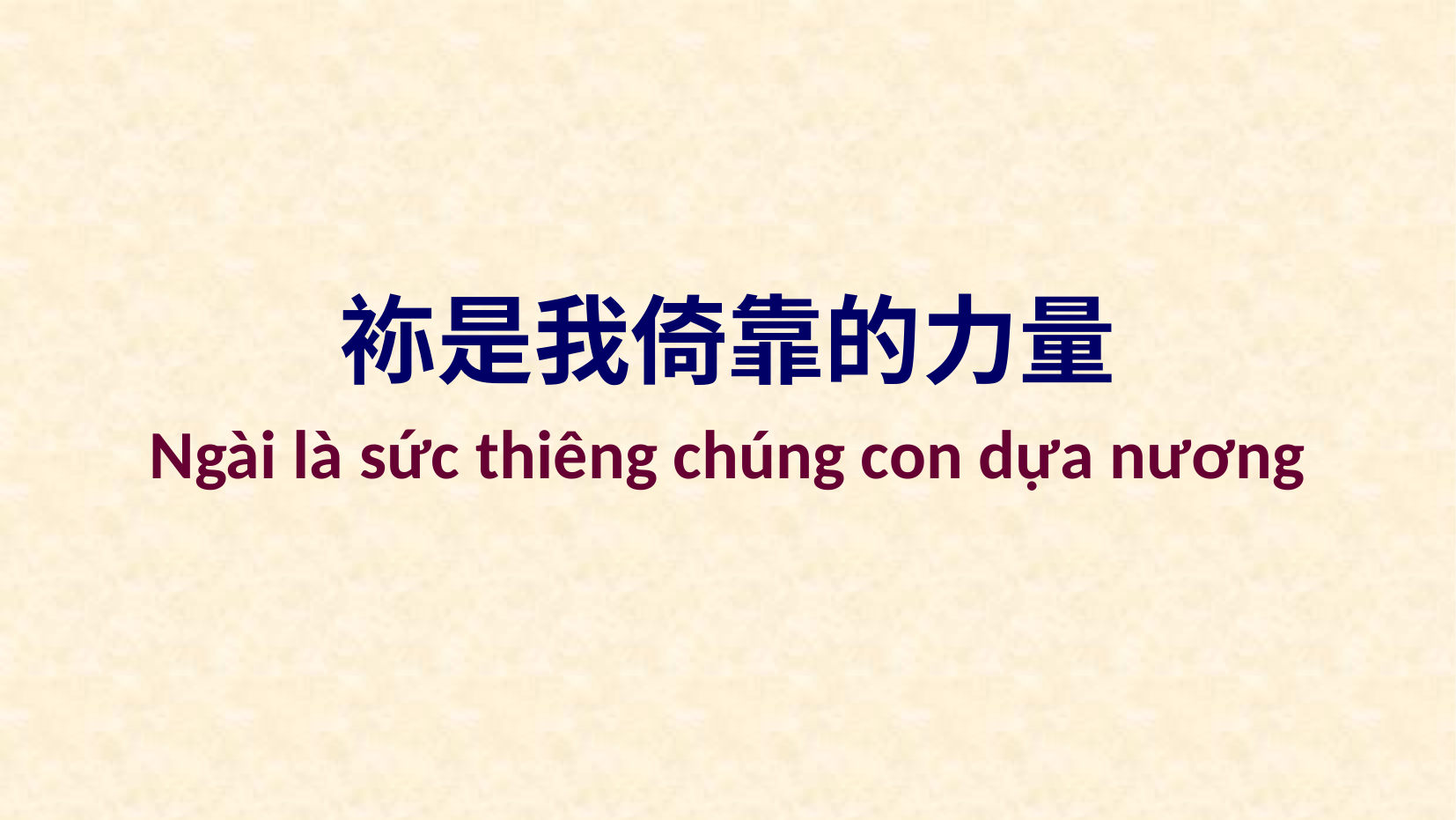

袮是我倚靠的力量
Ngài là sức thiêng chúng con dựa nương